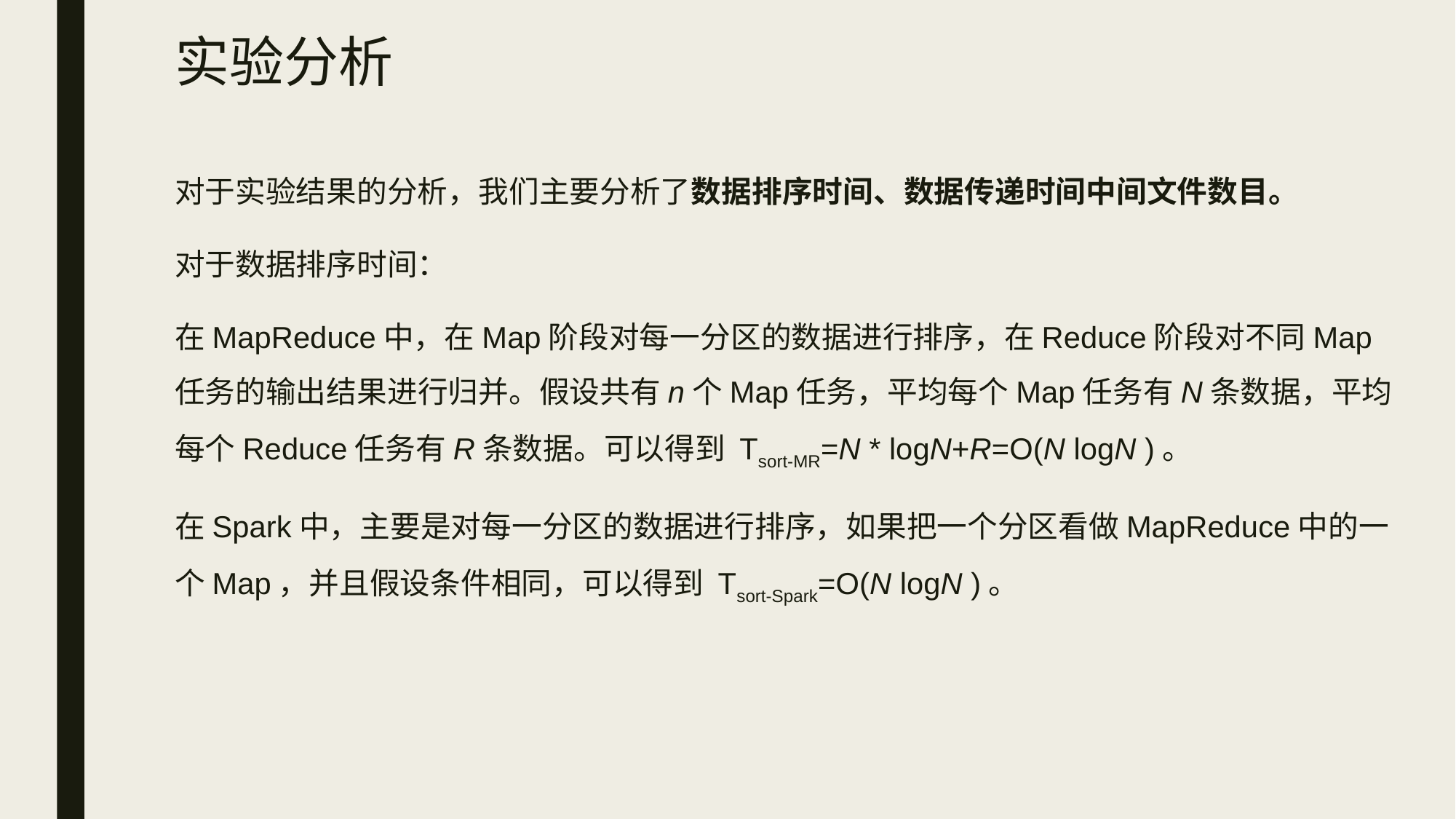

# 实验分析
对于实验结果的分析，我们主要分析了数据排序时间、数据传递时间中间文件数目。
对于数据排序时间：
在MapReduce中，在Map阶段对每一分区的数据进行排序，在Reduce阶段对不同Map任务的输出结果进行归并。假设共有n个Map任务，平均每个Map任务有N条数据，平均每个Reduce任务有R条数据。可以得到 Tsort-MR=N * logN+R=O(N logN )。
在Spark中，主要是对每一分区的数据进行排序，如果把一个分区看做MapReduce中的一个Map，并且假设条件相同，可以得到 Tsort-Spark=O(N logN )。